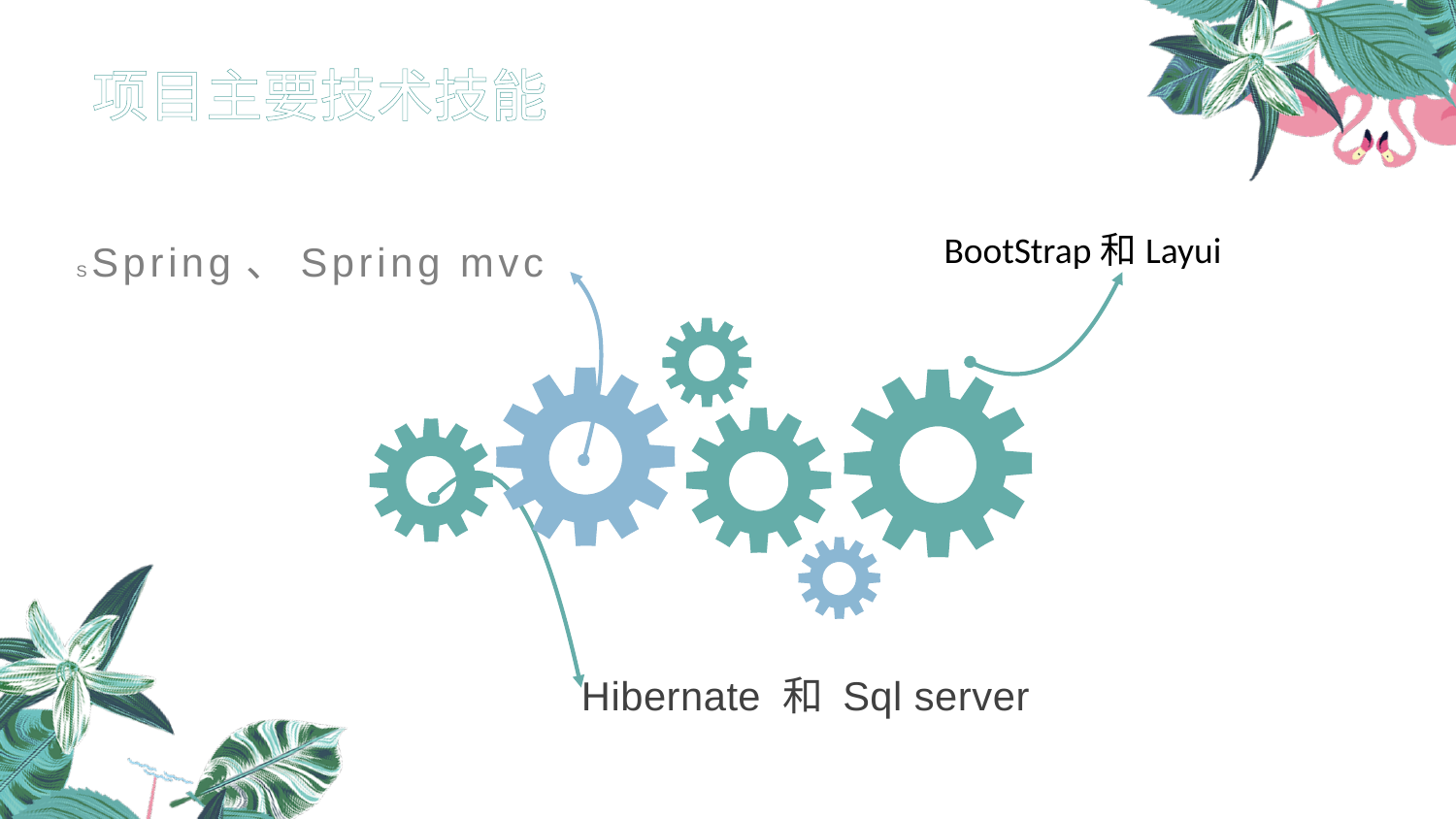

项目主要技术技能
SSpring、Spring mvc
BootStrap和Layui

Hibernate 和 Sql server